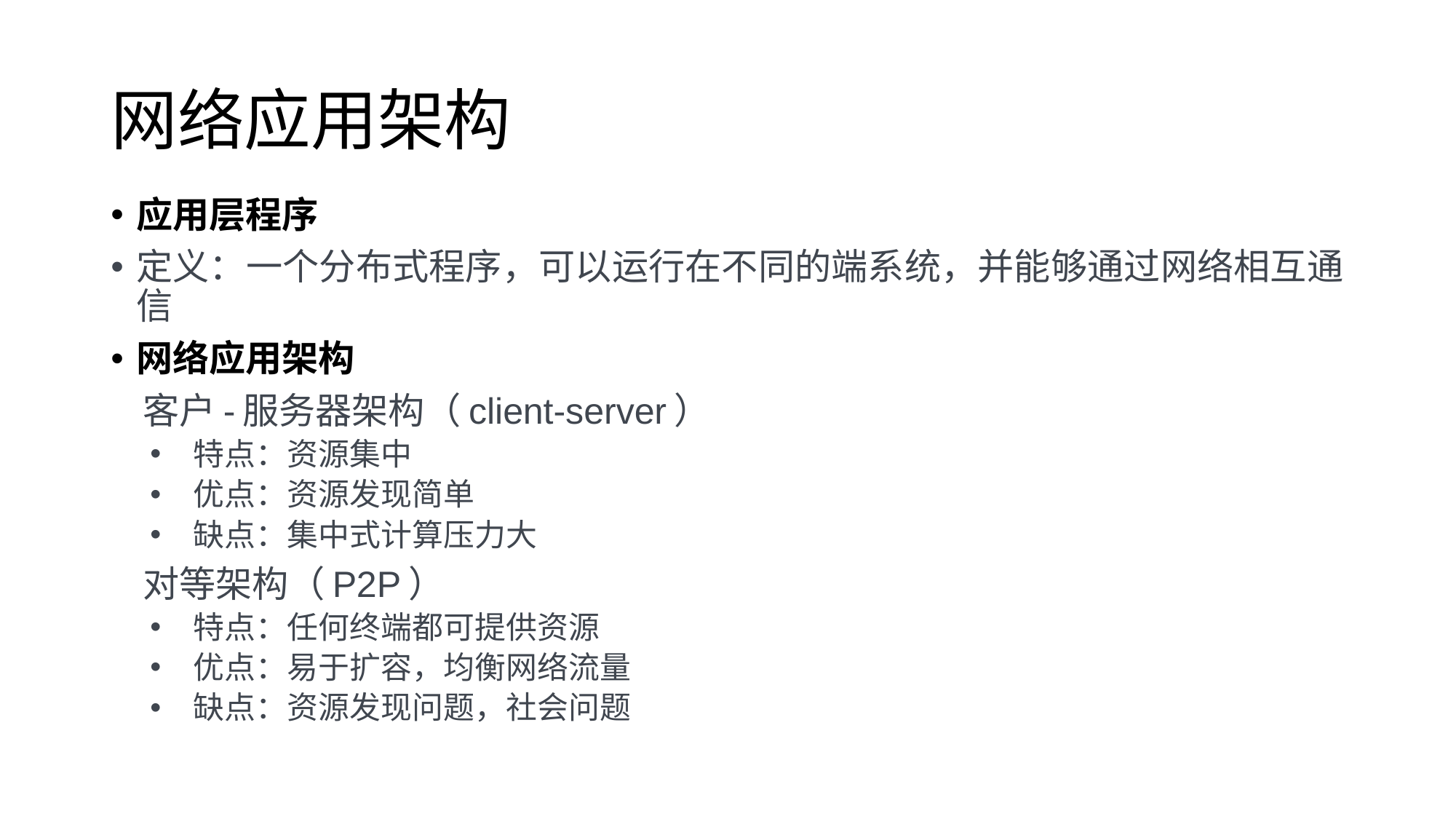

# 网络应用架构
应用层程序
定义：一个分布式程序，可以运行在不同的端系统，并能够通过网络相互通信
网络应用架构
   客户-服务器架构（client-server）
特点：资源集中
优点：资源发现简单
缺点：集中式计算压力大
   对等架构（P2P）
特点：任何终端都可提供资源
优点：易于扩容，均衡网络流量
缺点：资源发现问题，社会问题